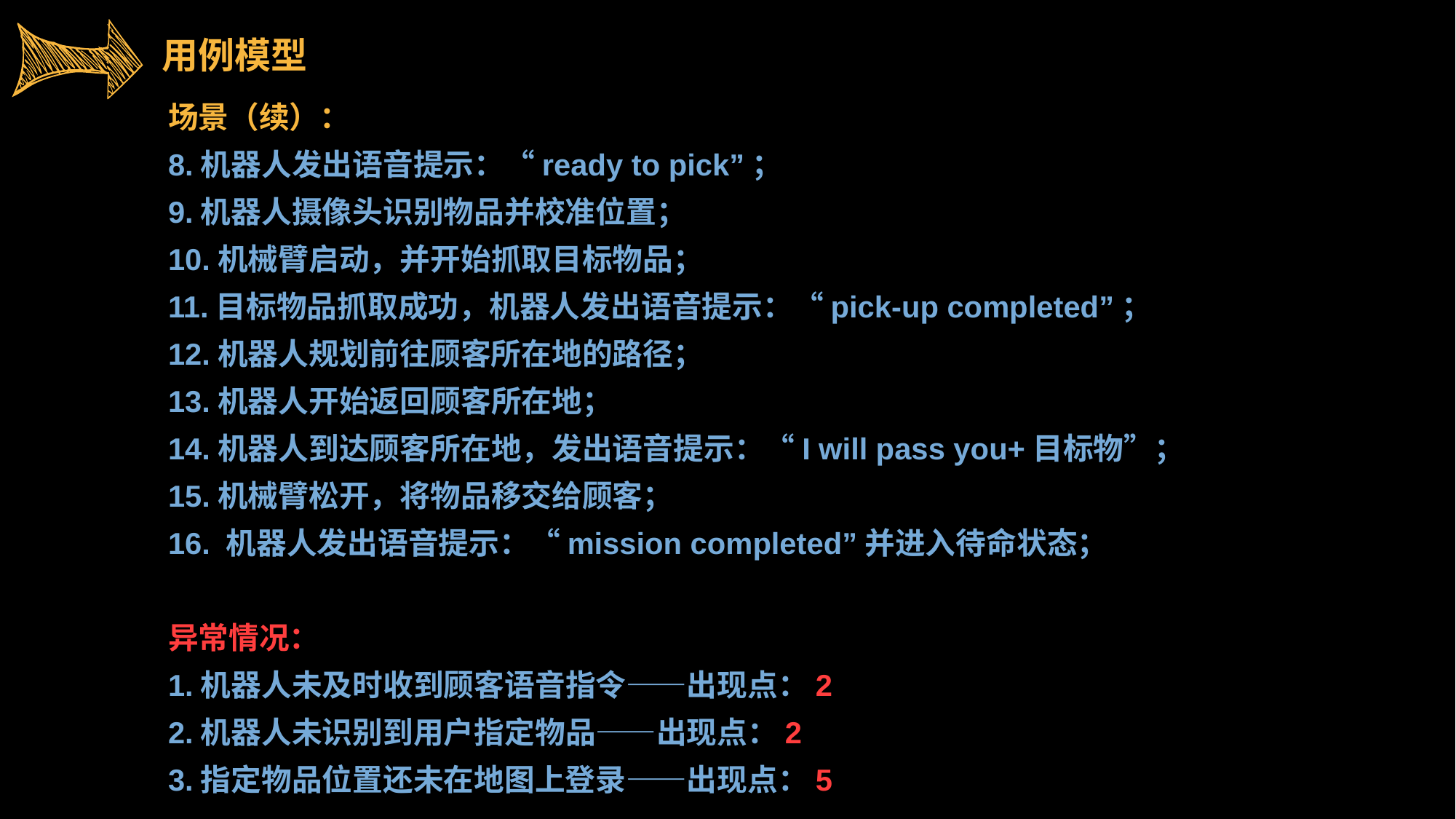

用例模型
场景（续）：
8.机器人发出语音提示：“ready to pick”；
9.机器人摄像头识别物品并校准位置；
10.机械臂启动，并开始抓取目标物品；
11.目标物品抓取成功，机器人发出语音提示：“pick-up completed”；
12.机器人规划前往顾客所在地的路径；
13.机器人开始返回顾客所在地；
14.机器人到达顾客所在地，发出语音提示：“I will pass you+目标物”；
15.机械臂松开，将物品移交给顾客；
16. 机器人发出语音提示：“mission completed”并进入待命状态；

异常情况：
1.机器人未及时收到顾客语音指令——出现点：2
2.机器人未识别到用户指定物品——出现点：2
3.指定物品位置还未在地图上登录——出现点：5